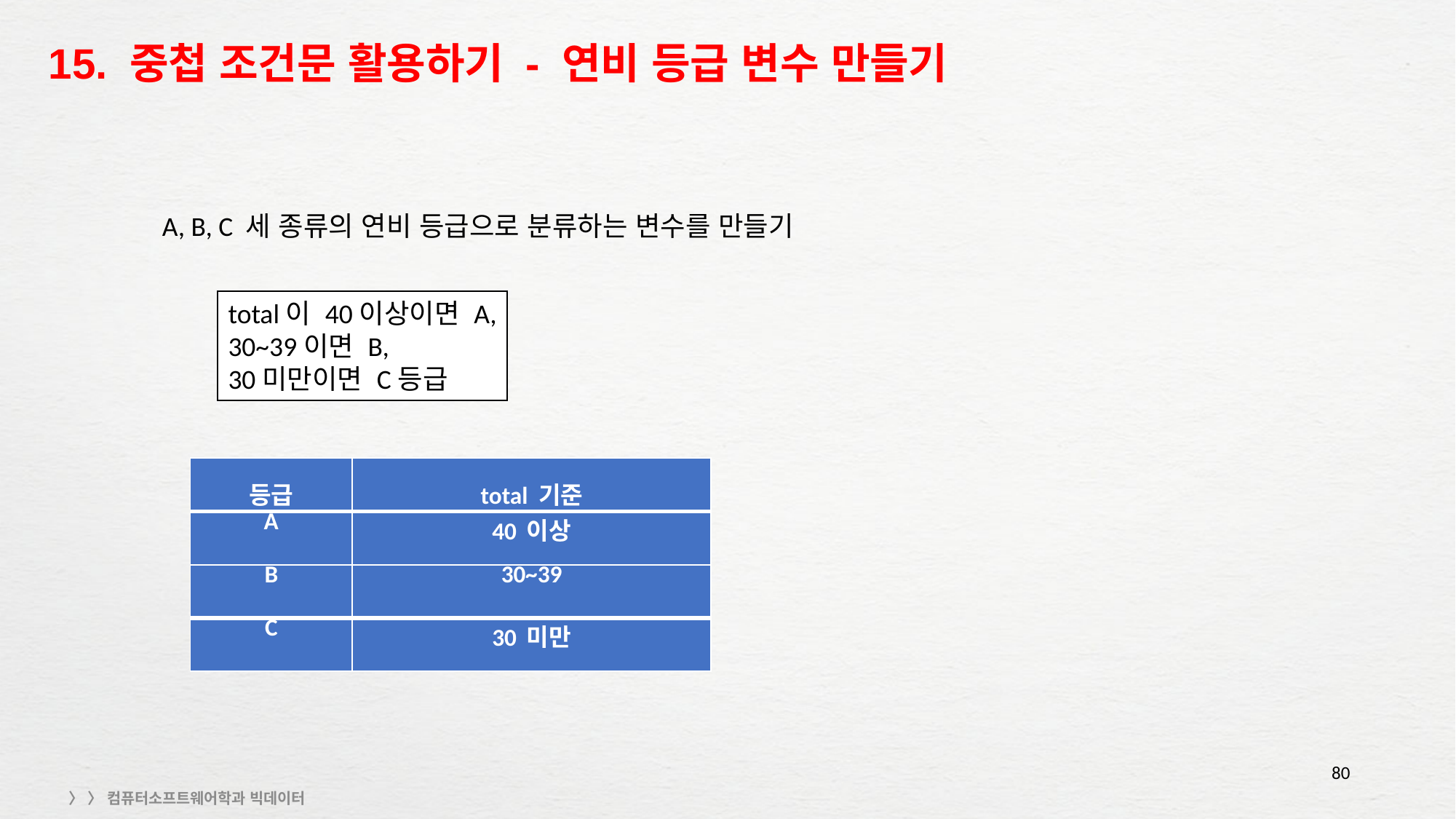

# 15. 중첩 조건문 활용하기 - 연비 등급 변수 만들기
A, B, C 세 종류의 연비 등급으로 분류하는 변수를 만들기
total이 40이상이면 A,
30~39이면 B,
30미만이면 C등급
| 등급 | total 기준 |
| --- | --- |
| A | 40 이상 |
| B | 30~39 |
| C | 30 미만 |
80
〉 〉 컴퓨터소프트웨어학과 빅데이터